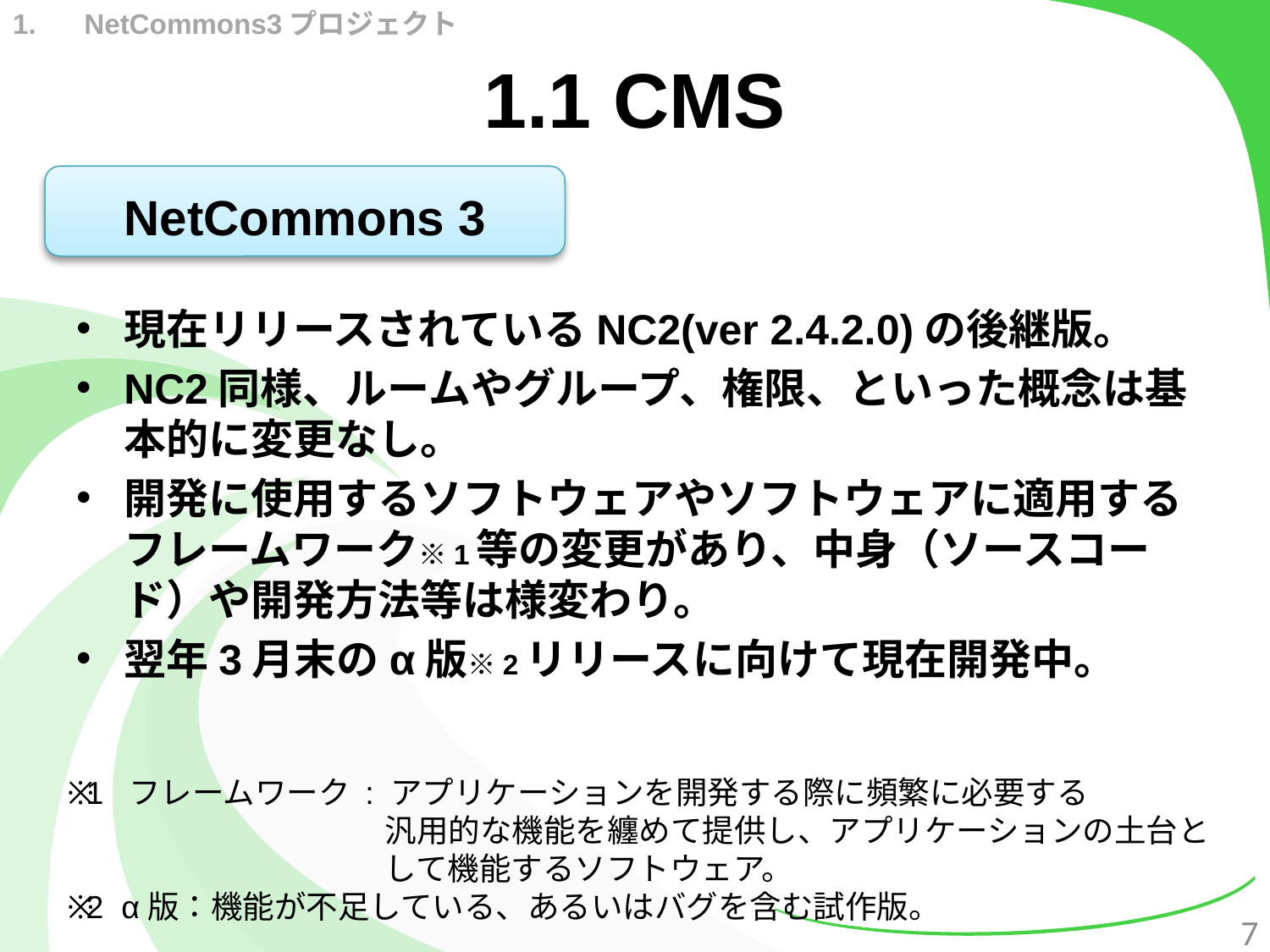

NetCommons3プロジェクト
# 1.1 CMS
NetCommons 3
現在リリースされているNC2(ver 2.4.2.0)の後継版。
NC2同様、ルームやグループ、権限、といった概念は基本的に変更なし。
開発に使用するソフトウェアやソフトウェアに適用するフレームワーク※1等の変更があり、中身（ソースコード）や開発方法等は様変わり。
翌年3月末のα版※2リリースに向けて現在開発中。
※1  フレームワーク : アプリケーションを開発する際に頻繁に必要する
　　　　　　　　　　汎用的な機能を纏めて提供し、アプリケーションの土台と
　　　　　　　　　　して機能するソフトウェア。
※2  α版：機能が不足している、あるいはバグを含む試作版。
7